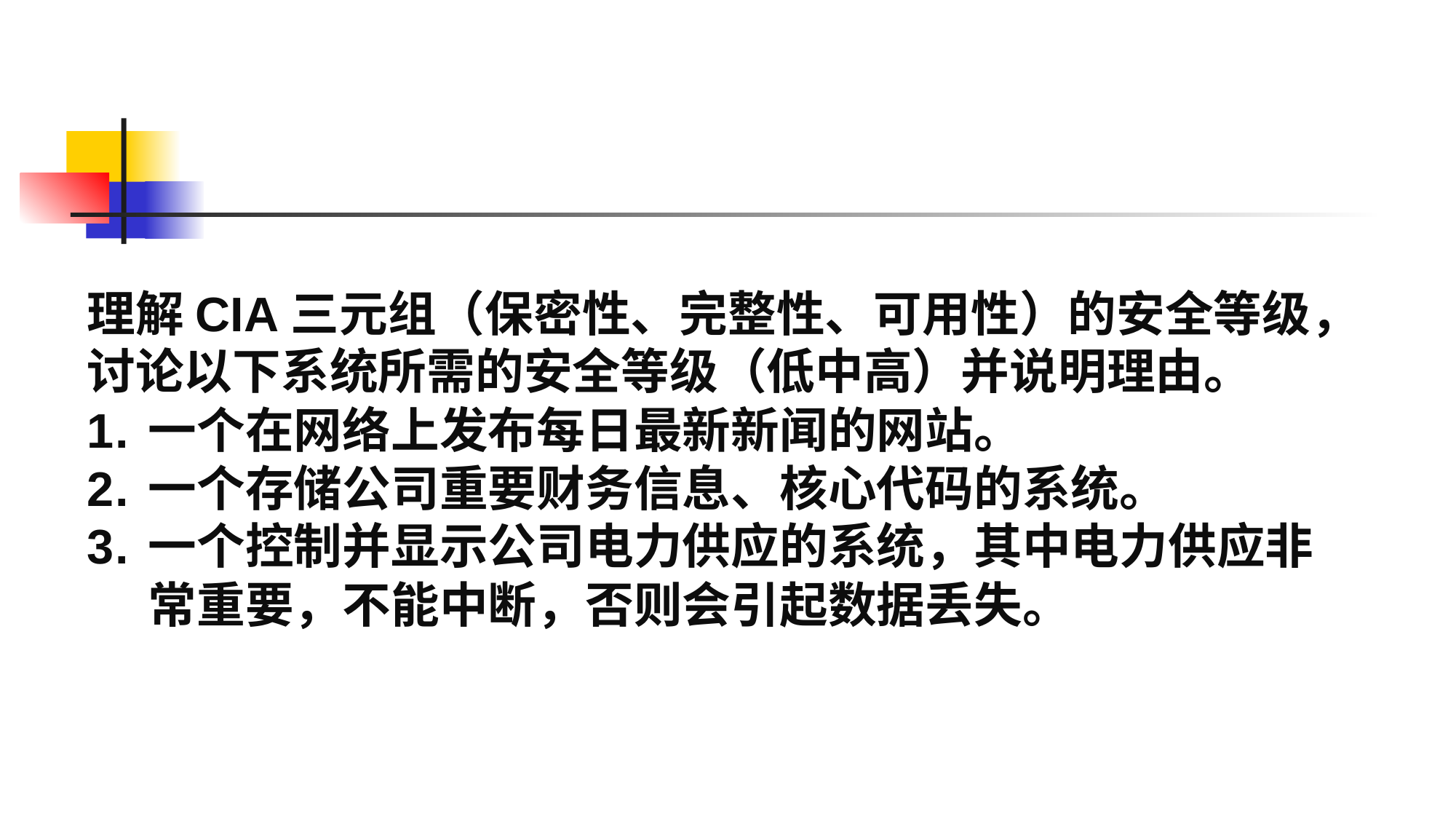

理解CIA三元组（保密性、完整性、可用性）的安全等级，讨论以下系统所需的安全等级（低中高）并说明理由。
一个在网络上发布每日最新新闻的网站。
一个存储公司重要财务信息、核心代码的系统。
一个控制并显示公司电力供应的系统，其中电力供应非常重要，不能中断，否则会引起数据丢失。